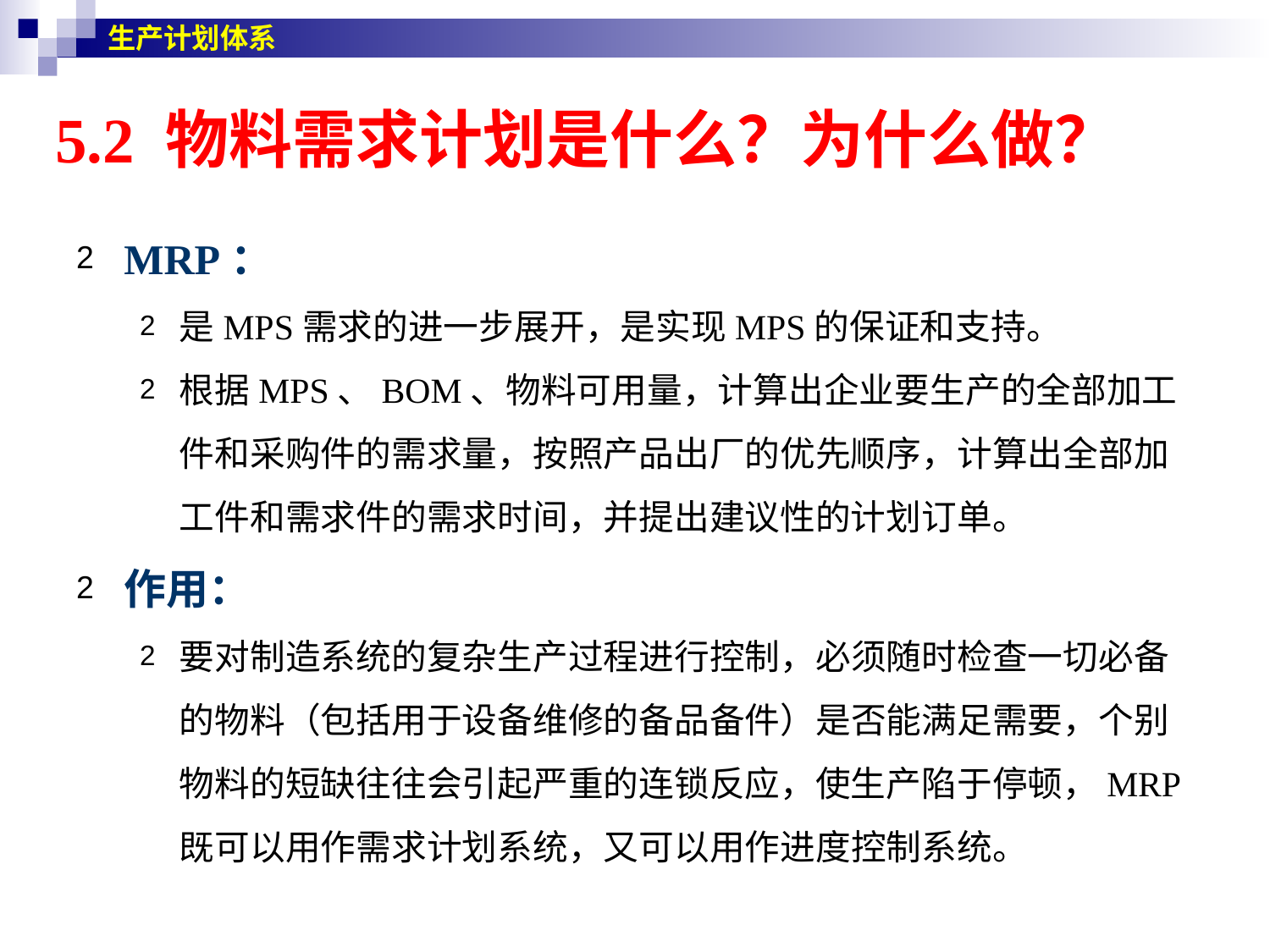

生产计划体系
# 5.2 物料需求计划是什么？为什么做？
MRP：
是MPS需求的进一步展开，是实现MPS的保证和支持。
根据MPS、BOM、物料可用量，计算出企业要生产的全部加工件和采购件的需求量，按照产品出厂的优先顺序，计算出全部加工件和需求件的需求时间，并提出建议性的计划订单。
作用：
要对制造系统的复杂生产过程进行控制，必须随时检查一切必备的物料（包括用于设备维修的备品备件）是否能满足需要，个别物料的短缺往往会引起严重的连锁反应，使生产陷于停顿，MRP既可以用作需求计划系统，又可以用作进度控制系统。